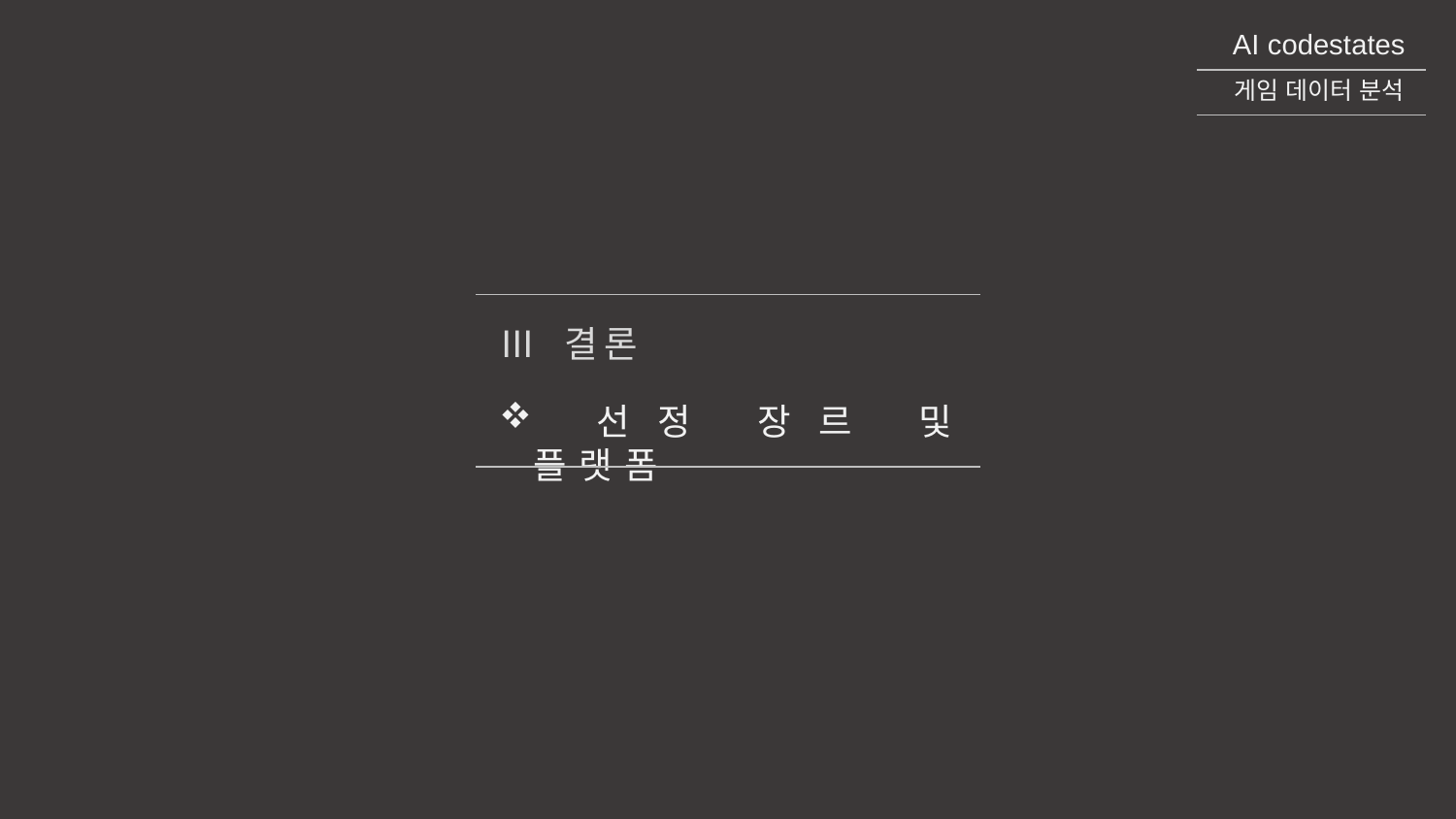

AI codestates
게임 데이터 분석
Ⅲ 결론

 선정 장르 및 플랫폼